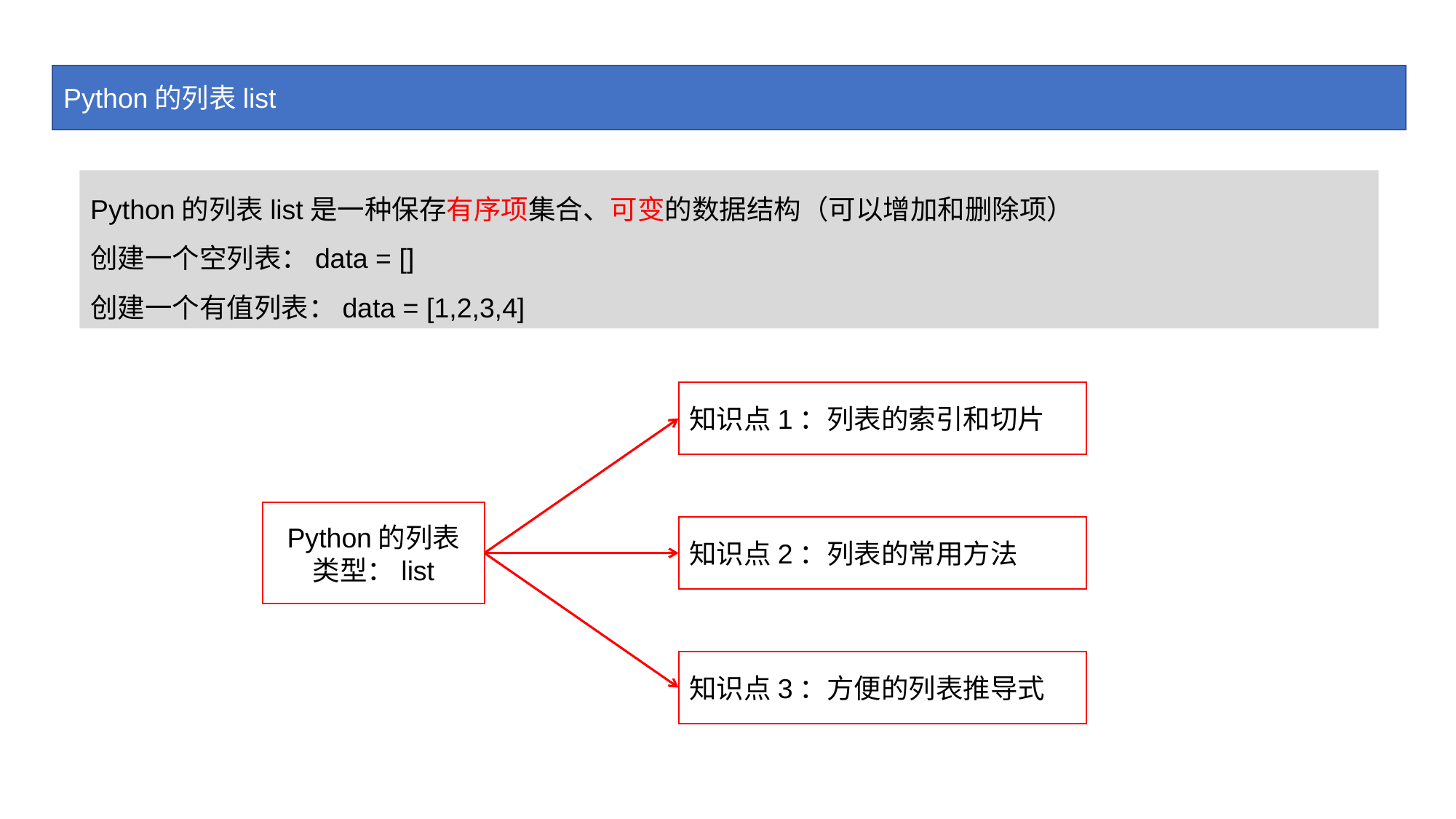

Python的列表list
Python的列表list是一种保存有序项集合、可变的数据结构（可以增加和删除项）
创建一个空列表：data = []
创建一个有值列表：data = [1,2,3,4]
知识点1：列表的索引和切片
Python的列表
类型：list
知识点2：列表的常用方法
知识点3：方便的列表推导式